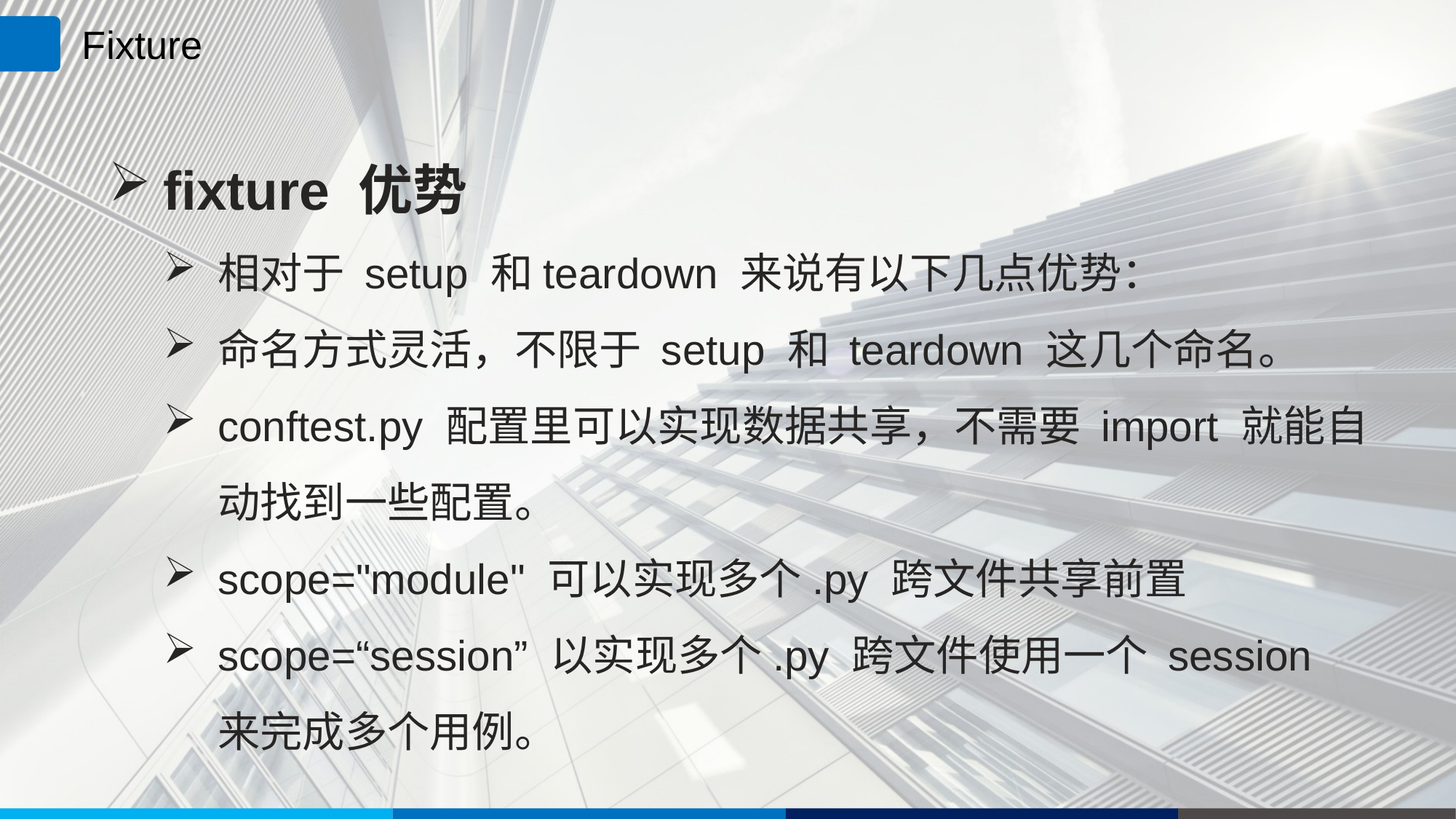

Fixture

fixture 优势
相对于 setup 和teardown 来说有以下几点优势：
命名方式灵活，不限于 setup 和 teardown 这几个命名。
conftest.py 配置里可以实现数据共享，不需要 import 就能自动找到一些配置。
scope="module" 可以实现多个.py 跨文件共享前置
scope=“session” 以实现多个.py 跨文件使用一个 session 来完成多个用例。